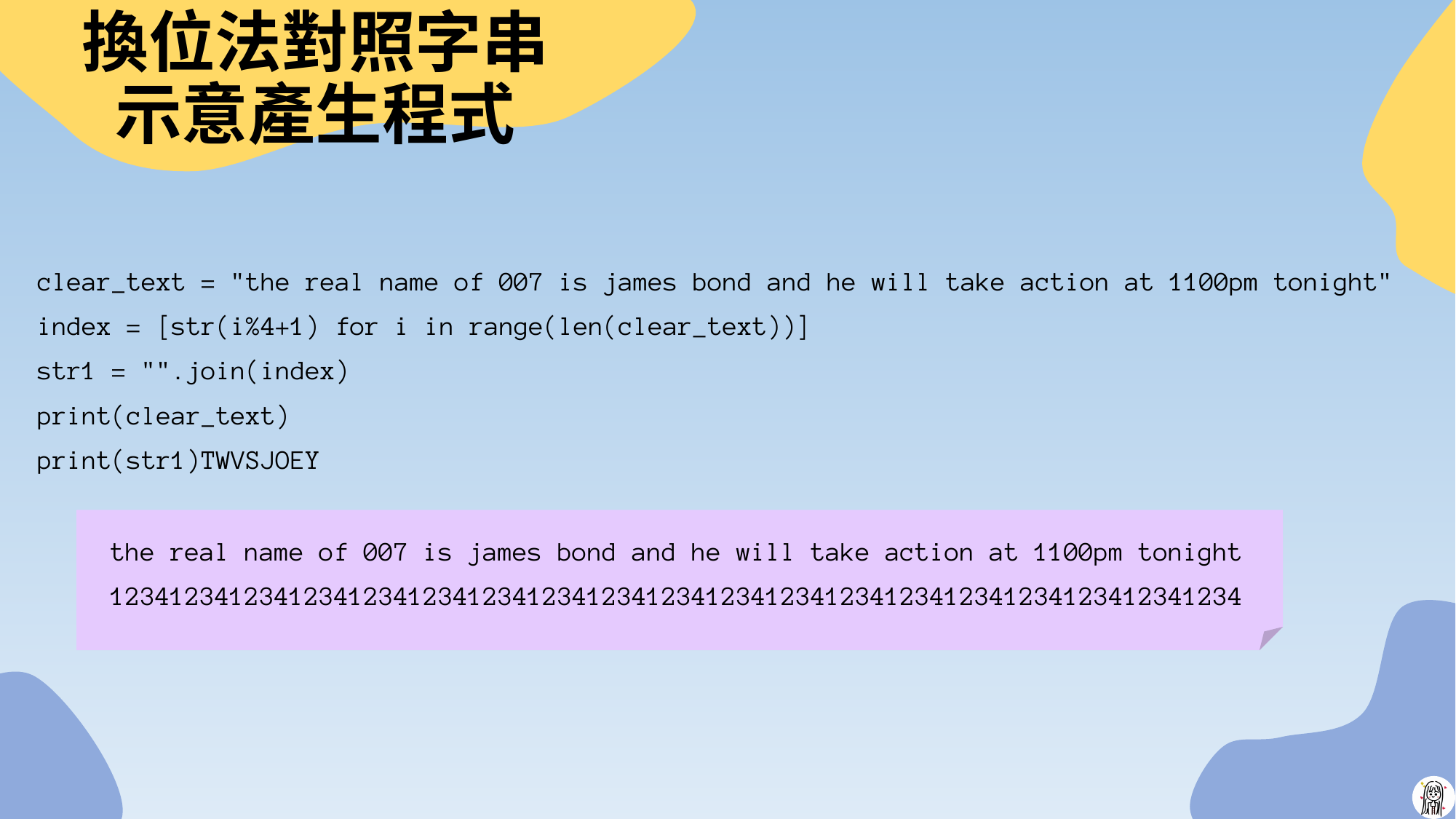

# 換位法對照字串示意產生程式
clear_text = "the real name of 007 is james bond and he will take action at 1100pm tonight"
index = [str(i%4+1) for i in range(len(clear_text))]
str1 = "".join(index)
print(clear_text)
print(str1)TWVSJOEY

the real name of 007 is james bond and he will take action at 1100pm tonight
1234123412341234123412341234123412341234123412341234123412341234123412341234
27